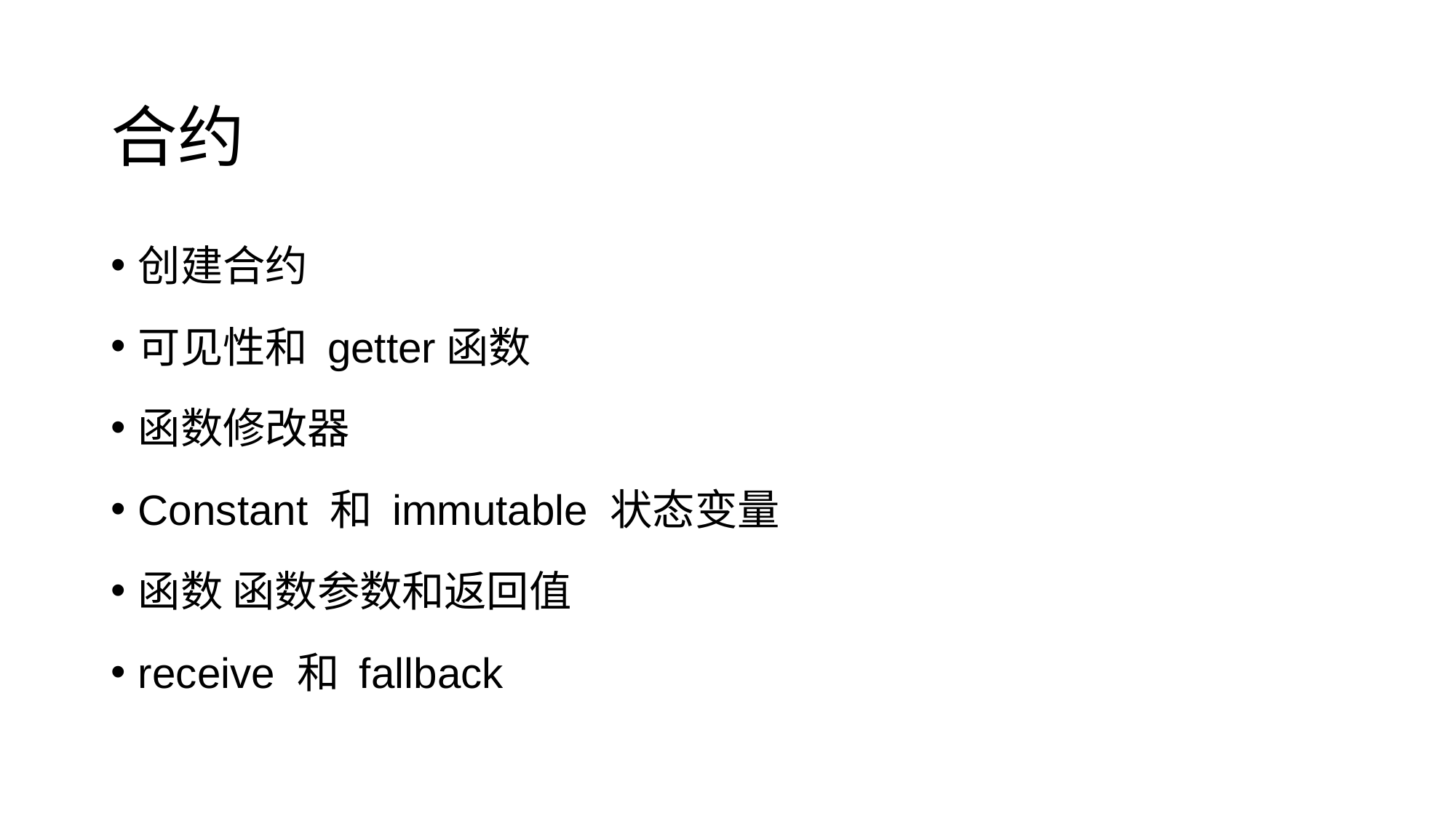

# 合约
创建合约
可见性和 getter函数
函数修改器
Constant 和 immutable 状态变量
函数 函数参数和返回值
receive 和 fallback